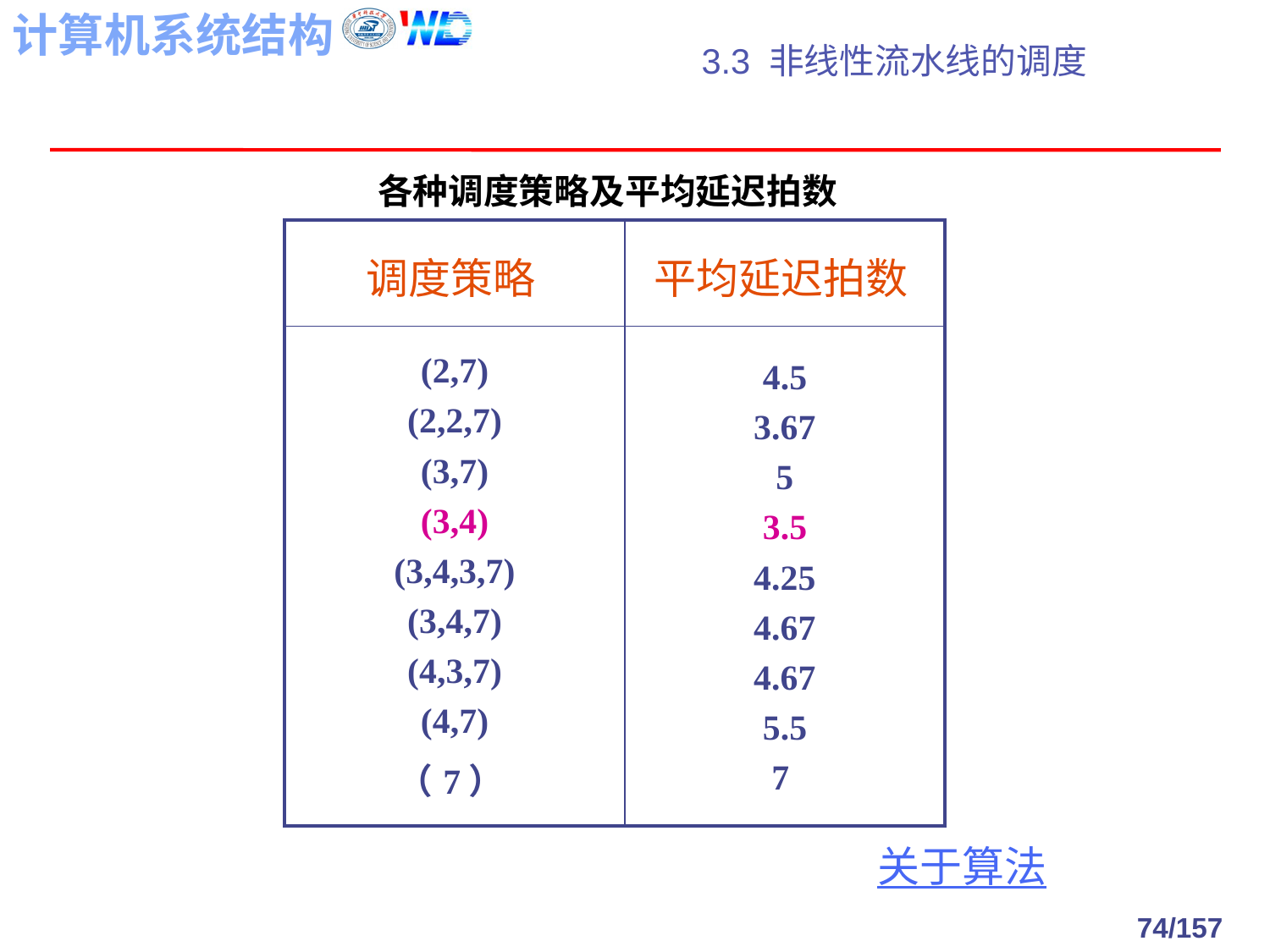

# 3.3 非线性流水线的调度
各种调度策略及平均延迟拍数
| 调度策略 | 平均延迟拍数 |
| --- | --- |
| (2,7) (2,2,7) (3,7) (3,4) (3,4,3,7) (3,4,7) (4,3,7) (4,7) （7） | 4.5 3.67 5 3.5 4.25 4.67 4.67 5.5 7 |
关于算法